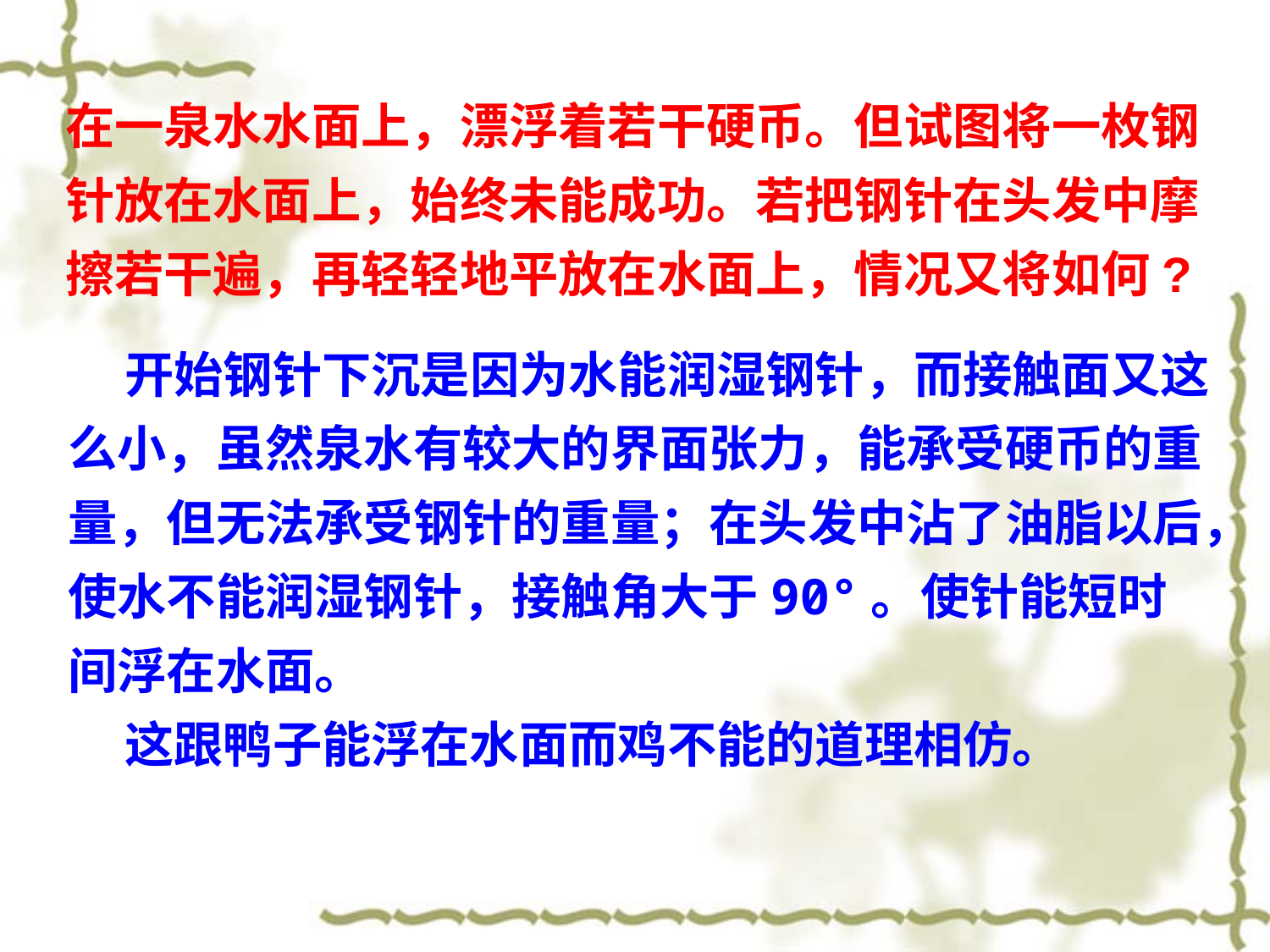

在一泉水水面上，漂浮着若干硬币。但试图将一枚钢针放在水面上，始终未能成功。若把钢针在头发中摩擦若干遍，再轻轻地平放在水面上，情况又将如何?
    开始钢针下沉是因为水能润湿钢针，而接触面又这么小，虽然泉水有较大的界面张力，能承受硬币的重量，但无法承受钢针的重量；在头发中沾了油脂以后，使水不能润湿钢针，接触角大于90°。使针能短时间浮在水面。
    这跟鸭子能浮在水面而鸡不能的道理相仿。